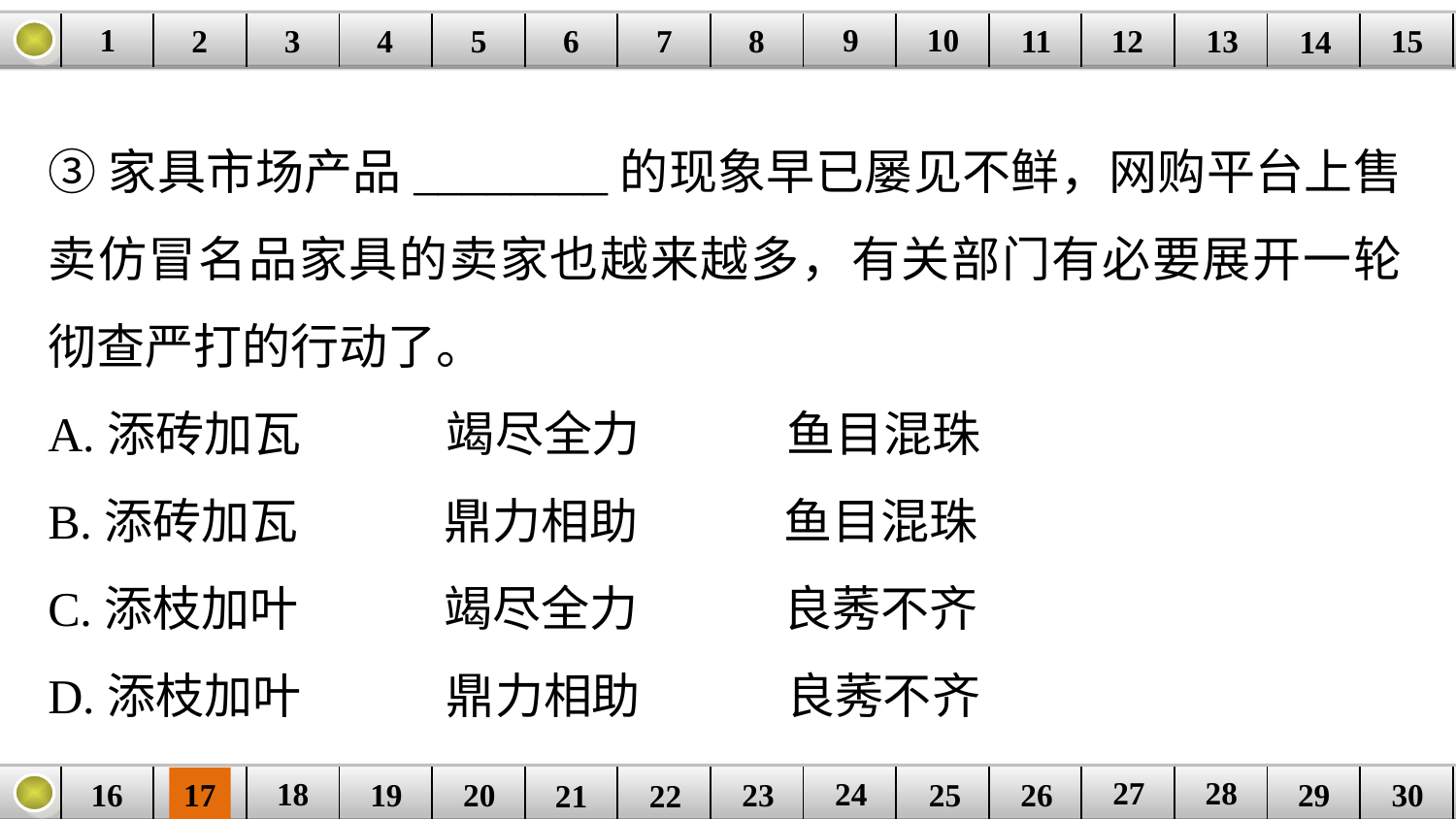

9
10
1
3
4
5
6
8
11
2
12
15
|  |  |  |  |  |  |  |  |  |  |  |  |  |  |  |
| --- | --- | --- | --- | --- | --- | --- | --- | --- | --- | --- | --- | --- | --- | --- |
7
13
14

③家具市场产品________的现象早已屡见不鲜，网购平台上售卖仿冒名品家具的卖家也越来越多，有关部门有必要展开一轮彻查严打的行动了。
A.添砖加瓦　　　竭尽全力　　　鱼目混珠
B.添砖加瓦　　　鼎力相助　　　鱼目混珠
C.添枝加叶　　　竭尽全力　　　良莠不齐
D.添枝加叶　　　鼎力相助　　　良莠不齐

27
28
18
24
16
25
26
30
|  |  |  |  |  |  |  |  |  |  |  |  |  |  |  |
| --- | --- | --- | --- | --- | --- | --- | --- | --- | --- | --- | --- | --- | --- | --- |
23
17
19
20
29
21
22